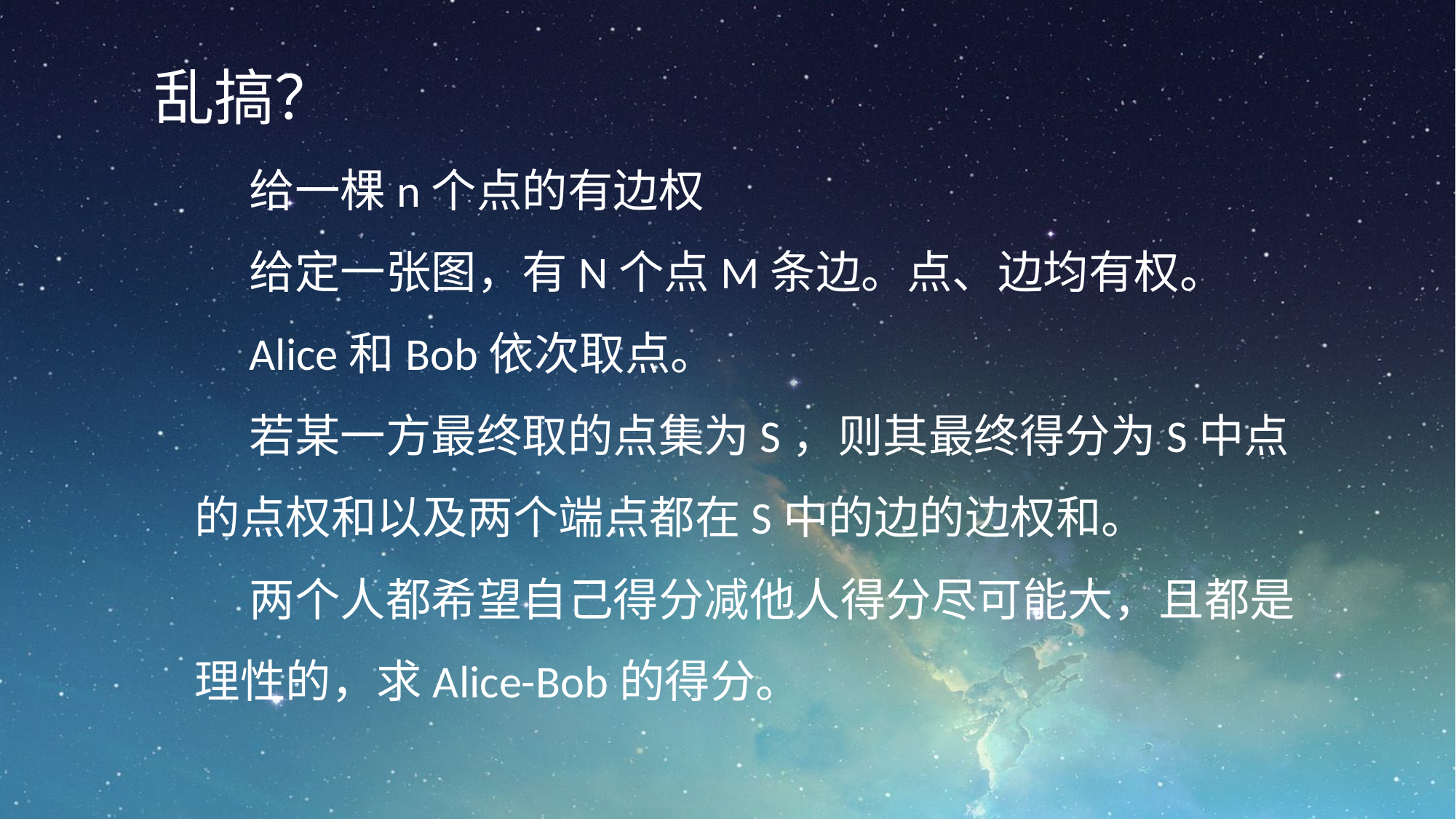

乱搞？
给一棵n个点的有边权
给定一张图，有N个点M条边。点、边均有权。
Alice和Bob依次取点。
若某一方最终取的点集为S，则其最终得分为S中点的点权和以及两个端点都在S中的边的边权和。
两个人都希望自己得分减他人得分尽可能大，且都是理性的，求Alice-Bob的得分。